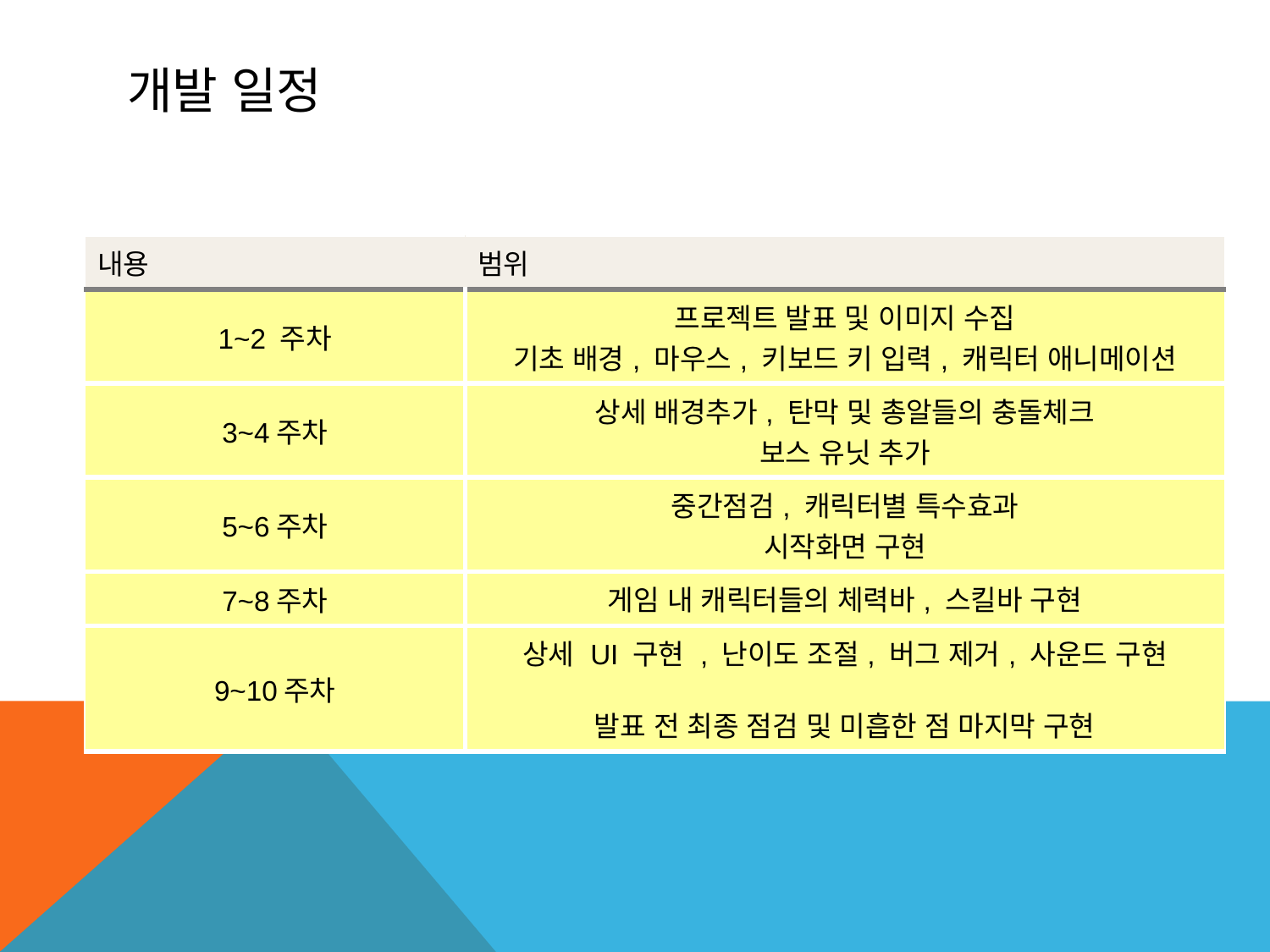

# 개발 일정

| 내용 | 범위 |
| --- | --- |
| 1~2 주차 | 프로젝트 발표 및 이미지 수집 기초 배경, 마우스, 키보드 키 입력, 캐릭터 애니메이션 |
| 3~4주차 | 상세 배경추가, 탄막 및 총알들의 충돌체크 보스 유닛 추가 |
| 5~6주차 | 중간점검, 캐릭터별 특수효과 시작화면 구현 |
| 7~8주차 | 게임 내 캐릭터들의 체력바, 스킬바 구현 |
| 9~10주차 | 상세 UI 구현 , 난이도 조절, 버그 제거, 사운드 구현 발표 전 최종 점검 및 미흡한 점 마지막 구현 |